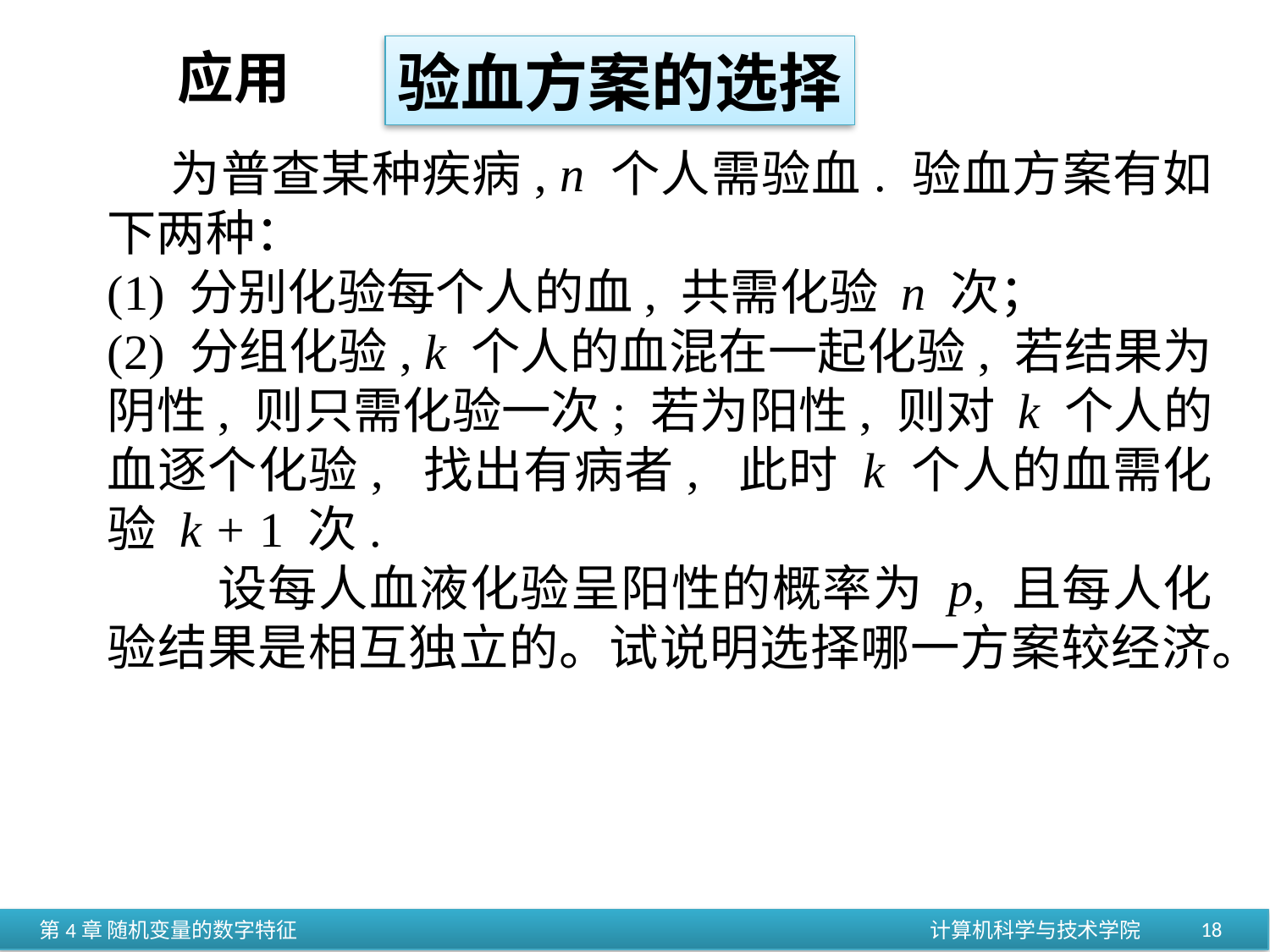

应用
验血方案的选择
为普查某种疾病, n 个人需验血. 验血方案有如下两种：
(1) 分别化验每个人的血, 共需化验 n 次；
(2) 分组化验, k 个人的血混在一起化验, 若结果为阴性, 则只需化验一次; 若为阳性, 则对 k 个人的血逐个化验,  找出有病者,  此时 k 个人的血需化验 k + 1 次.
        设每人血液化验呈阳性的概率为 p, 且每人化验结果是相互独立的。试说明选择哪一方案较经济。